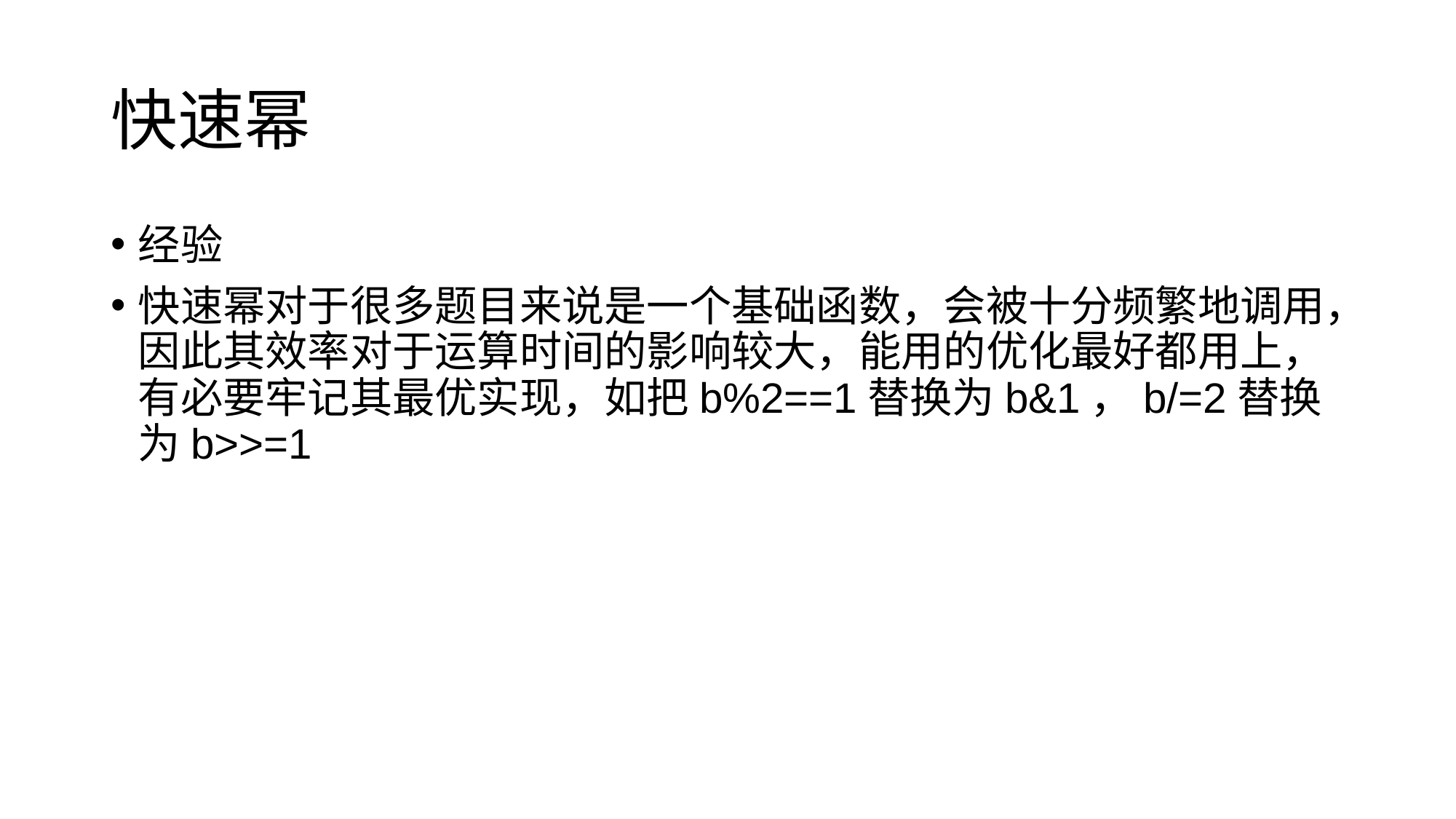

# 快速幂
经验
快速幂对于很多题目来说是一个基础函数，会被十分频繁地调用，因此其效率对于运算时间的影响较大，能用的优化最好都用上，有必要牢记其最优实现，如把b%2==1替换为b&1，b/=2替换为b>>=1